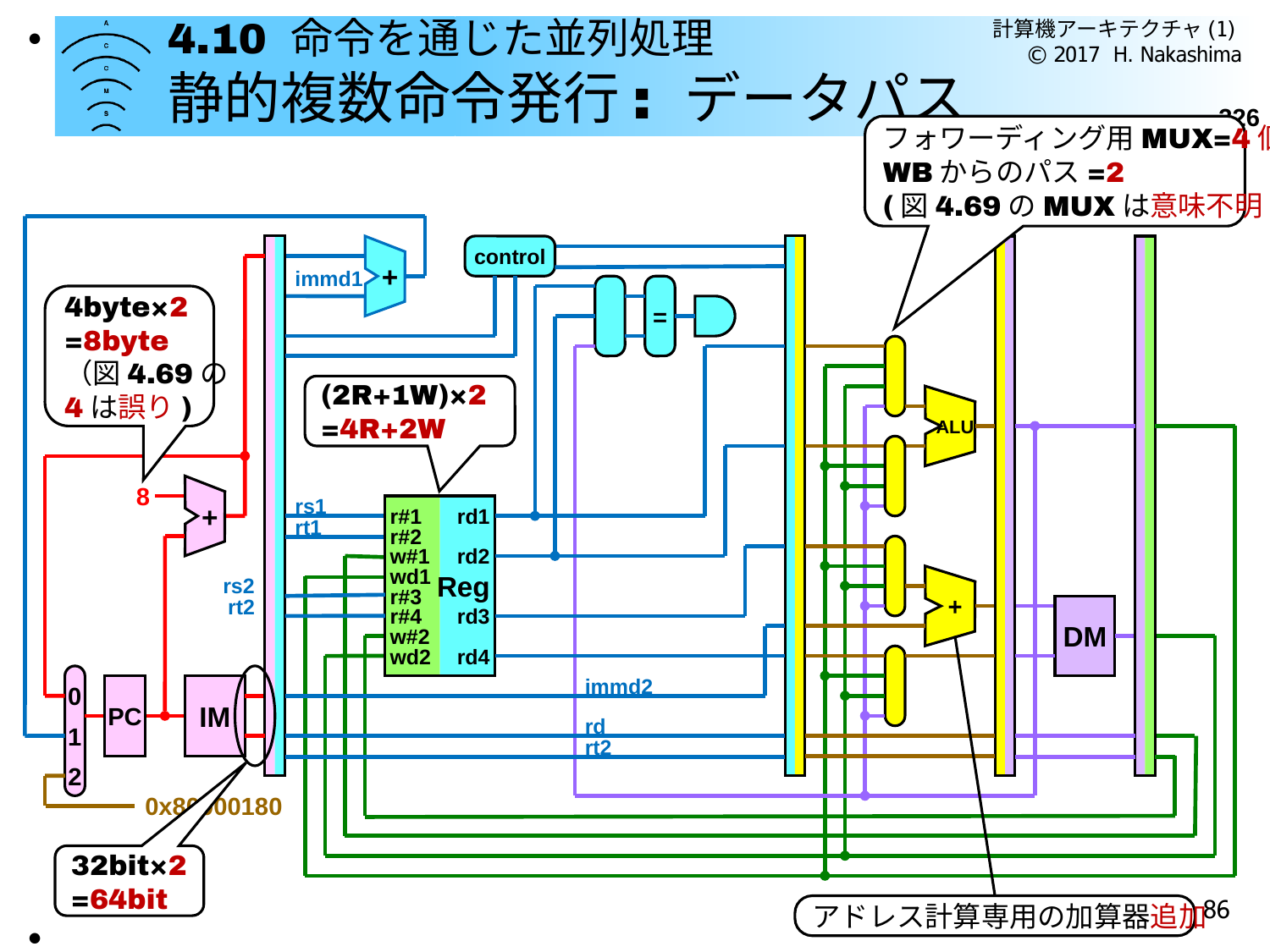

計算機アーキテクチャ(1)  © 2017  H. Nakashima
●
# 4.10 命令を通じた並列処理 静的複数命令発行: データパス
326
フォワーディング用MUX=4個
WBからのパス=2
(図4.69のMUXは意味不明)

control

+

immd1

=
4byte×2
=8byte
（図4.69の
4は誤り)

(2R+1W)×2
=4R+2W

ALU

+

8

rs1

r#1
rd1
r#2
w#1
rd2
wd1
Reg
r#3
r#4
rd3
w#2
wd2
rd4

rt1

+
rs2

rt2

DM

アドレス計算専用の加算器追加

0
1
2

immd2
PC
IM

rd
rt2

0x80000180
32bit×2
=64bit

86

●